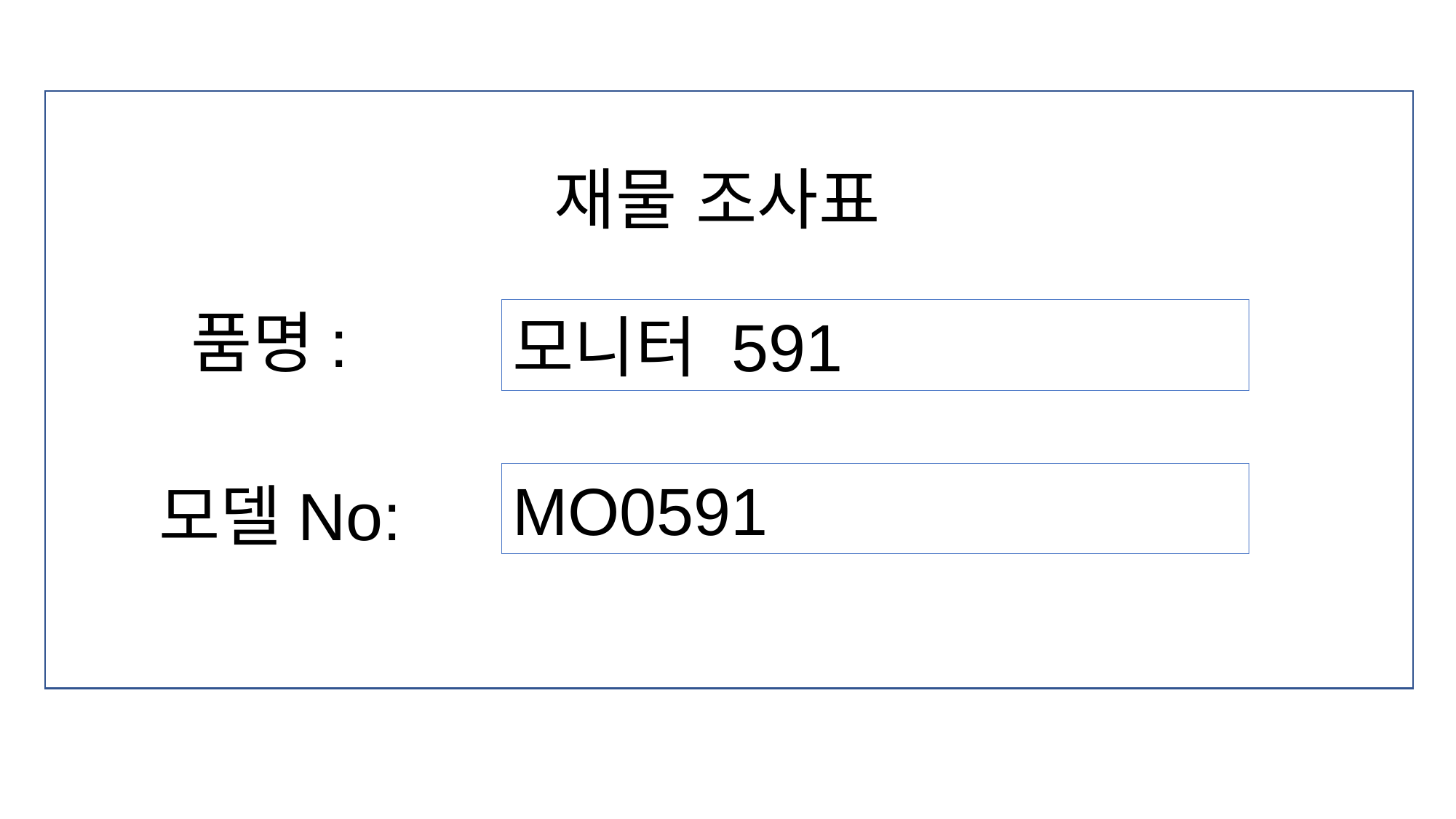

재물 조사표
품명:
모니터 591
MO0591
모델No: